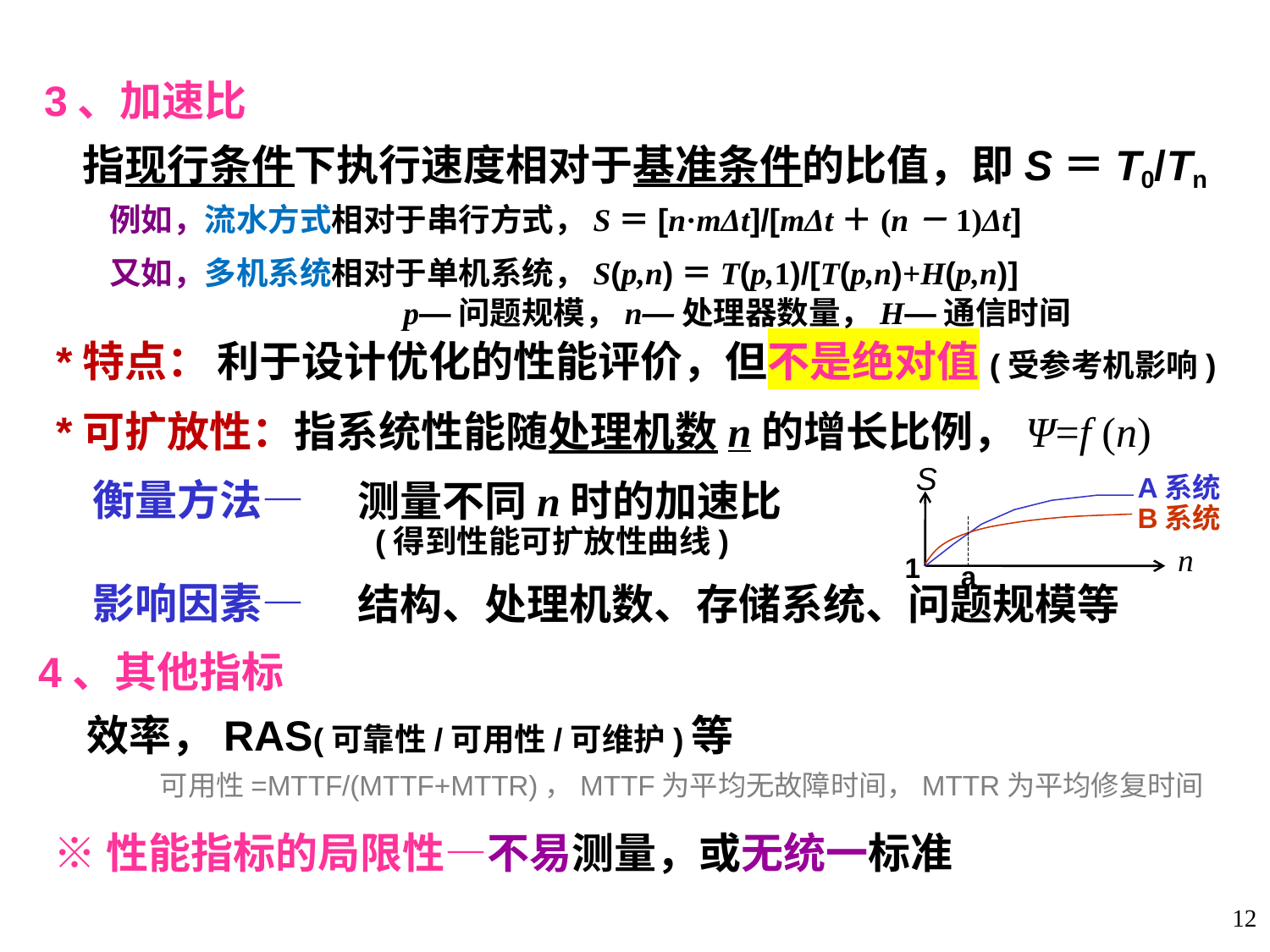

3、加速比
   指现行条件下执行速度相对于基准条件的比值，即S＝T0/Tn
        例如，流水方式相对于串行方式，S＝[n·mΔt]/[mΔt＋(n－1)Δt]
        又如，多机系统相对于单机系统，S(p,n)＝T(p,1)/[T(p,n)+H(p,n)]
                                          p—问题规模，n—处理器数量，H—通信时间
 *特点：
利于设计优化的性能评价，但不是绝对值(受参考机影响)
 *可扩放性：指系统性能随处理机数n的增长比例，Ψ=f (n)
    衡量方法—

    影响因素—
测量不同n时的加速比
  (得到性能可扩放性曲线)
结构、处理机数、存储系统、问题规模等
S
A系统

B系统

n
1

a
4、其他指标
    效率，RAS(可靠性/可用性/可维护)等
                  可用性=MTTF/(MTTF+MTTR)，MTTF为平均无故障时间，MTTR为平均修复时间
 ※性能指标的局限性—不易测量，或无统一标准

12